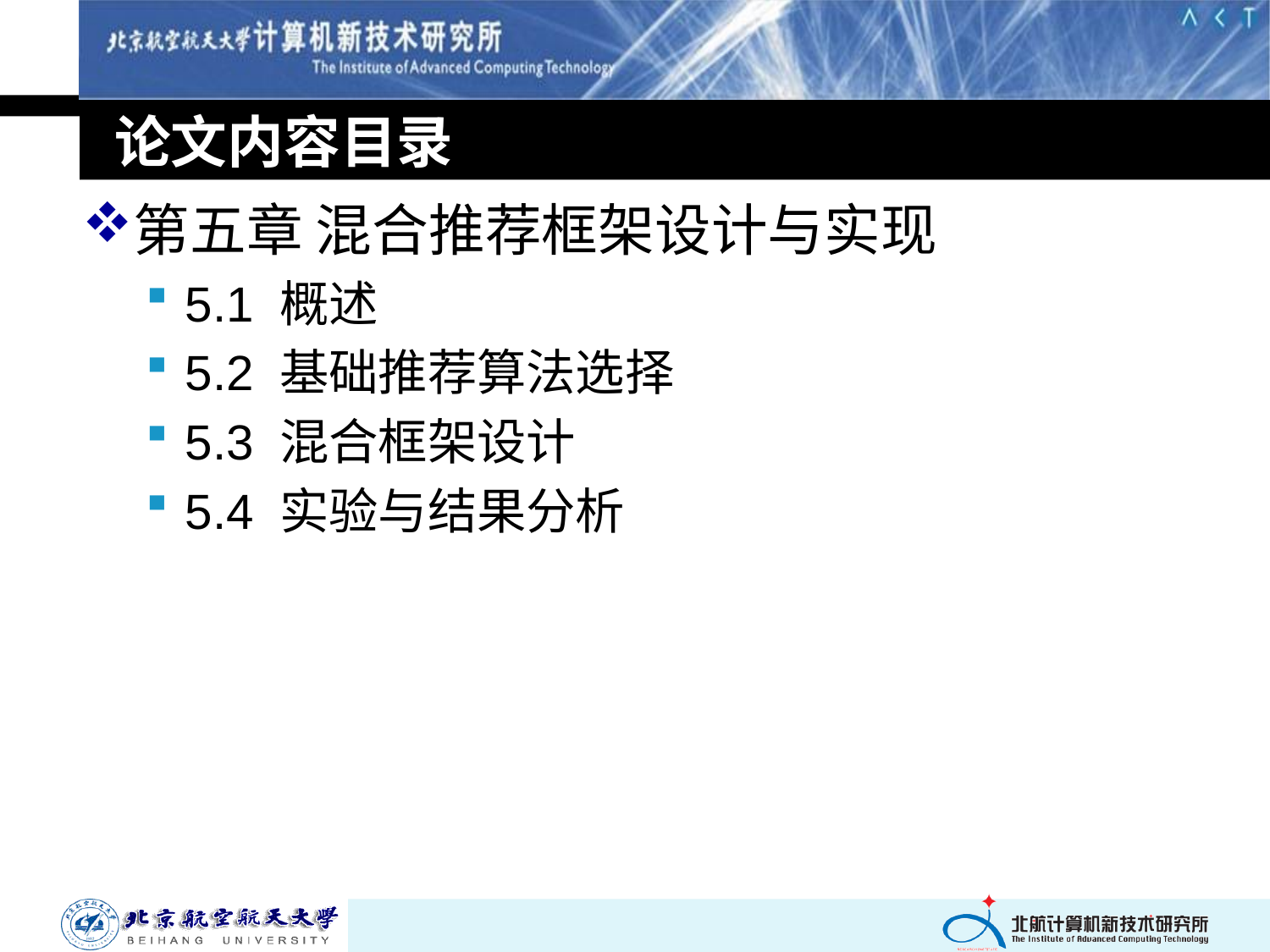

# 论文内容目录
第五章 混合推荐框架设计与实现
5.1 概述
5.2 基础推荐算法选择
5.3 混合框架设计
5.4 实验与结果分析